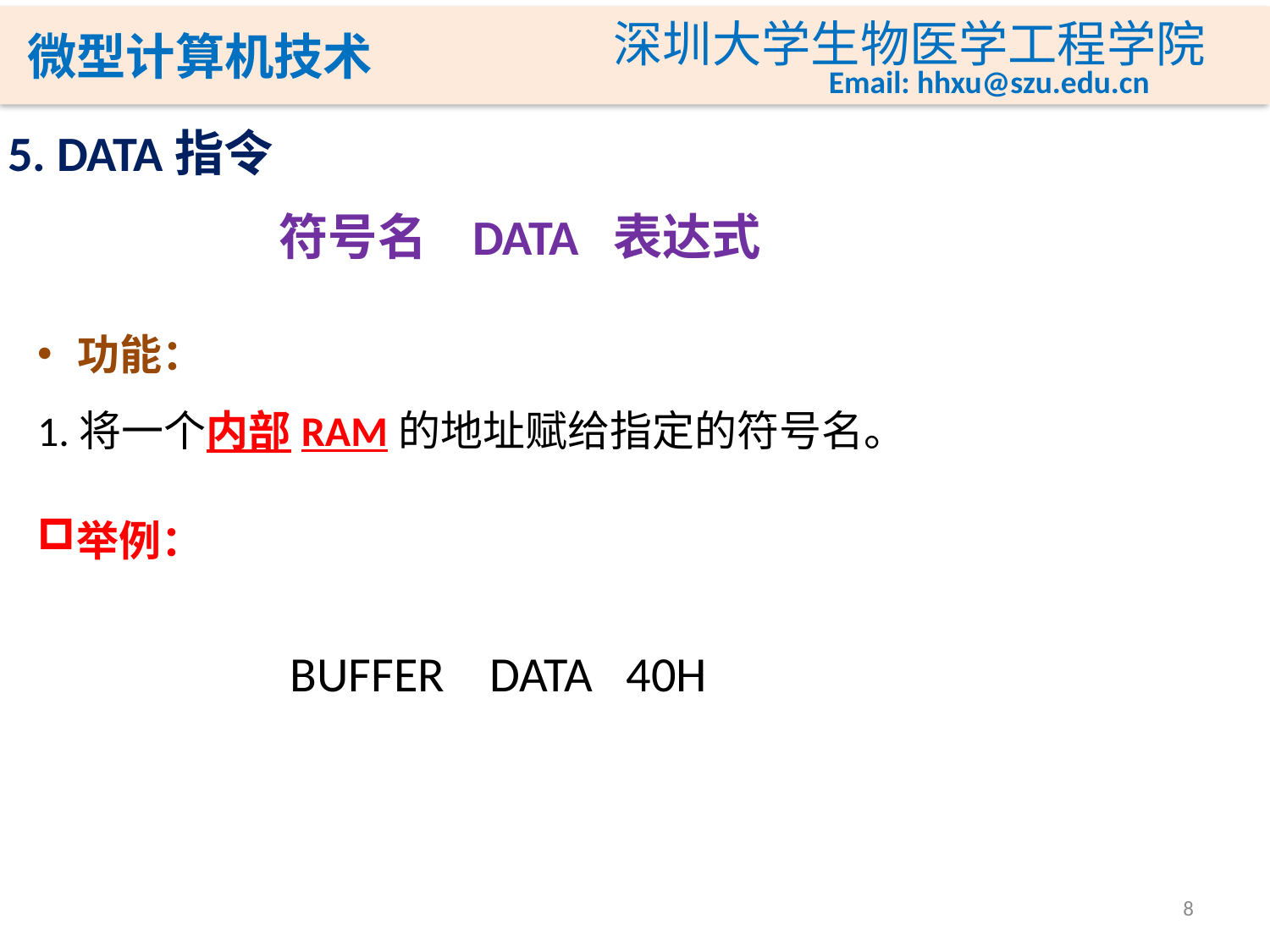

5. DATA指令
符号名   DATA  表达式
功能：
1.将一个内部RAM的地址赋给指定的符号名。
举例：
BUFFER    DATA   40H
8